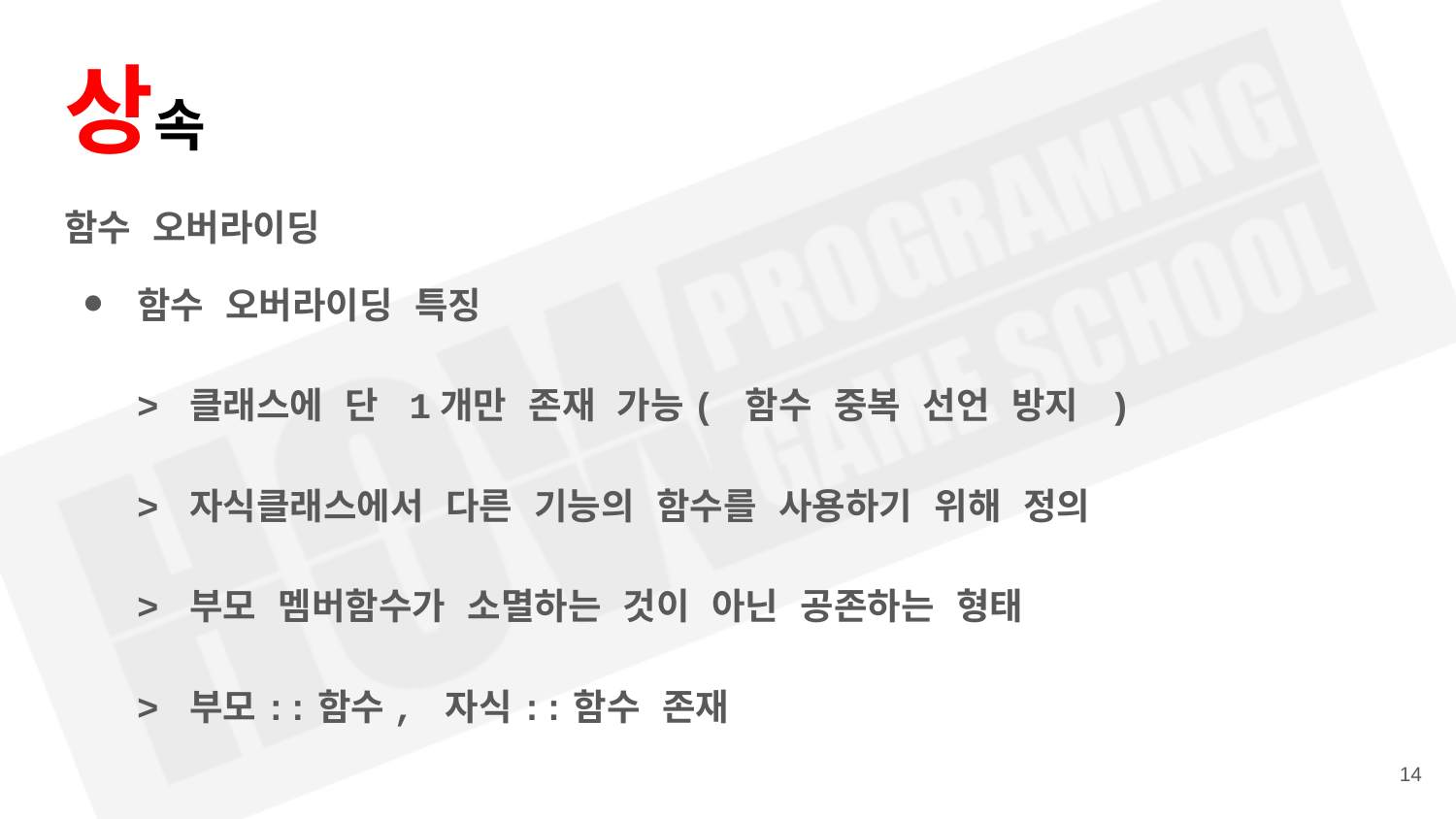

# 상속
함수 오버라이딩
함수 오버라이딩 특징
> 클래스에 단 1개만 존재 가능( 함수 중복 선언 방지 )
> 자식클래스에서 다른 기능의 함수를 사용하기 위해 정의
> 부모 멤버함수가 소멸하는 것이 아닌 공존하는 형태
> 부모::함수, 자식::함수 존재
14